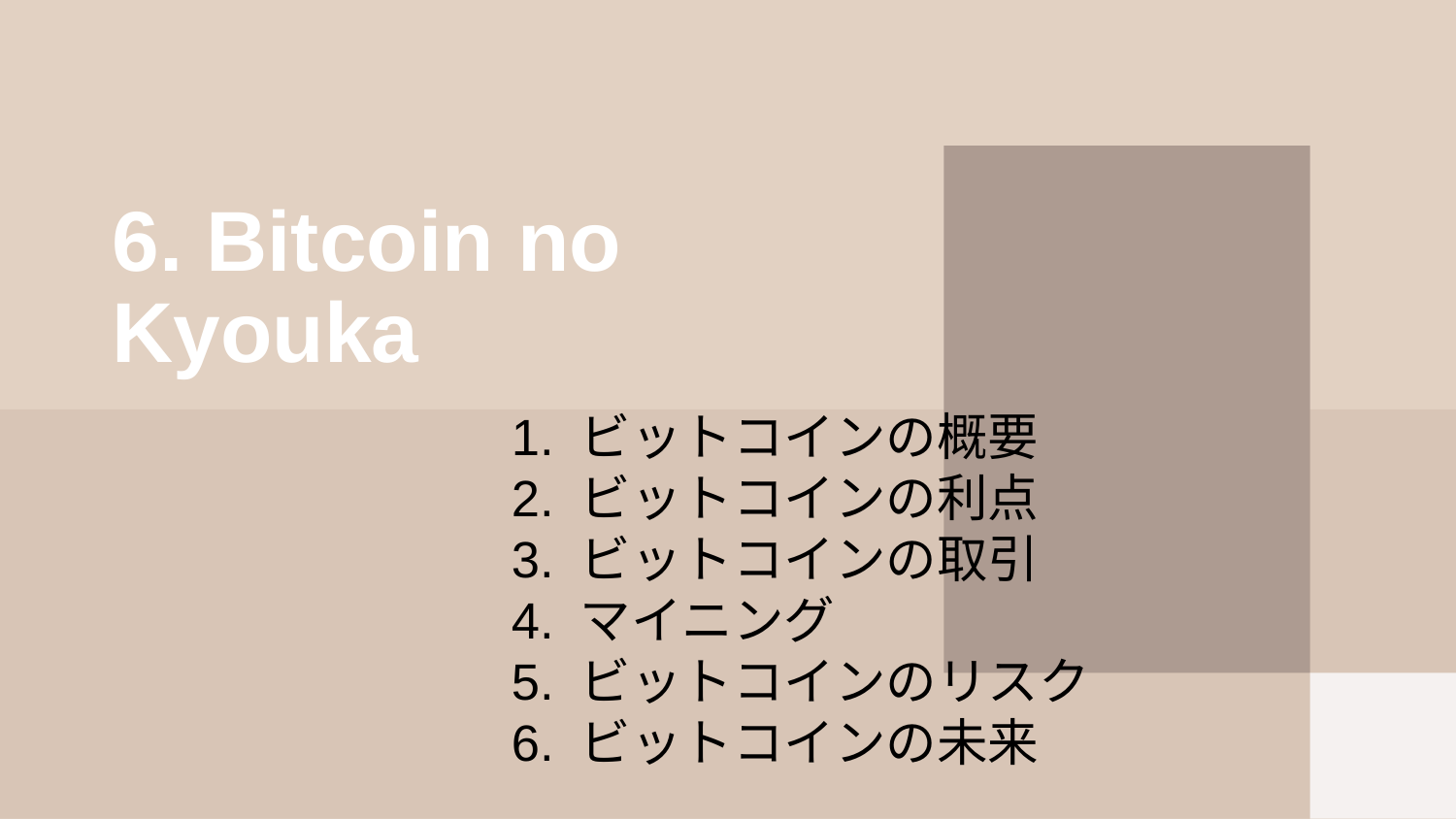

# 6. Bitcoin no Kyouka

1. ビットコインの概要
2. ビットコインの利点
3. ビットコインの取引
4. マイニング
5. ビットコインのリスク
6. ビットコインの未来